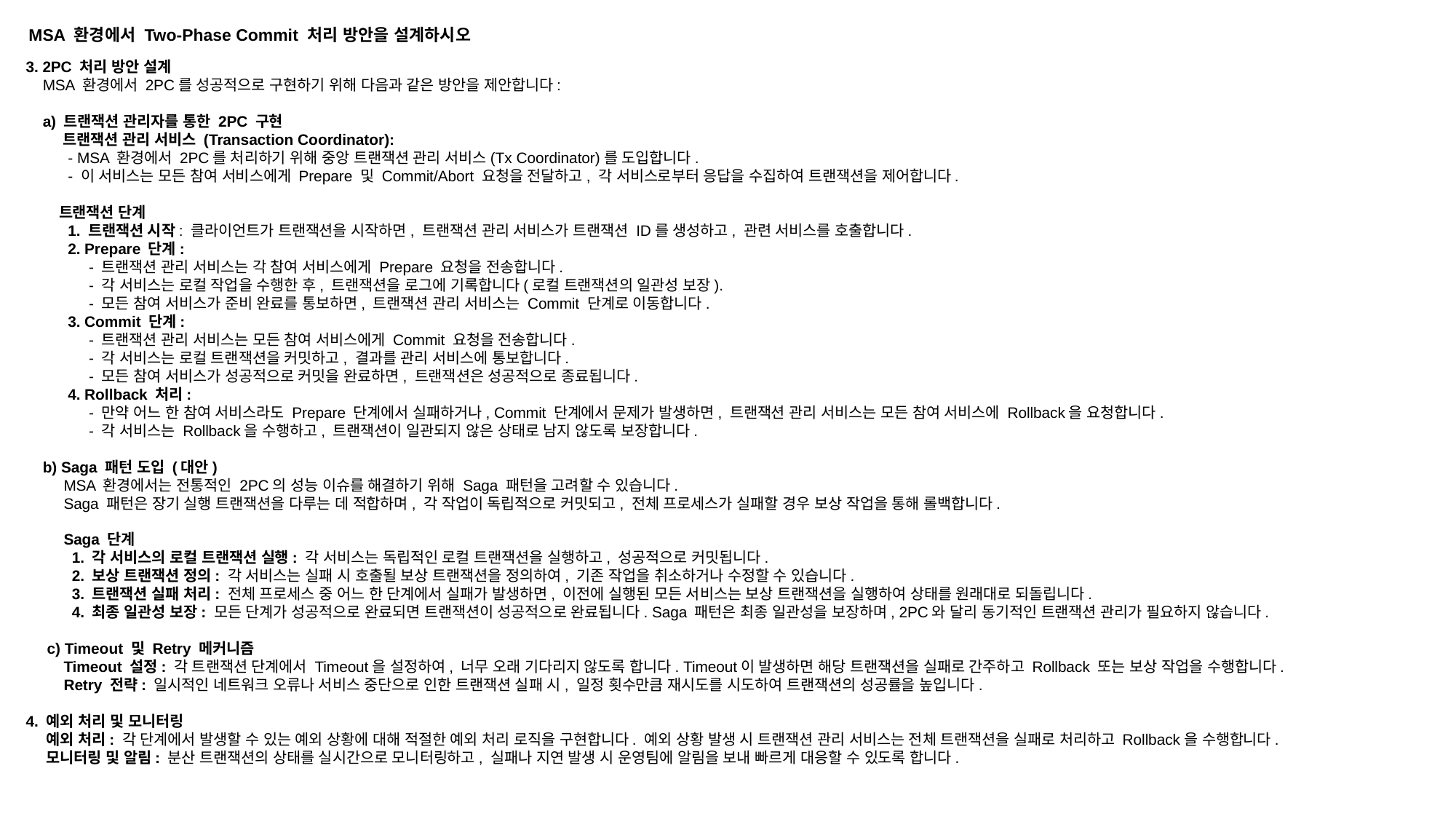

MSA 환경에서 Two-Phase Commit 처리 방안을 설계하시오
3. 2PC 처리 방안 설계
    MSA 환경에서 2PC를 성공적으로 구현하기 위해 다음과 같은 방안을 제안합니다:

    a) 트랜잭션 관리자를 통한 2PC 구현
        트랜잭션 관리 서비스 (Transaction Coordinator):
          - MSA 환경에서 2PC를 처리하기 위해 중앙 트랜잭션 관리 서비스(Tx Coordinator)를 도입합니다.
          - 이 서비스는 모든 참여 서비스에게 Prepare 및 Commit/Abort 요청을 전달하고, 각 서비스로부터 응답을 수집하여 트랜잭션을 제어합니다.

       트랜잭션 단계
          1. 트랜잭션 시작: 클라이언트가 트랜잭션을 시작하면, 트랜잭션 관리 서비스가 트랜잭션 ID를 생성하고, 관련 서비스를 호출합니다.
          2. Prepare 단계:
               - 트랜잭션 관리 서비스는 각 참여 서비스에게 Prepare 요청을 전송합니다.
               - 각 서비스는 로컬 작업을 수행한 후, 트랜잭션을 로그에 기록합니다(로컬 트랜잭션의 일관성 보장).
               - 모든 참여 서비스가 준비 완료를 통보하면, 트랜잭션 관리 서비스는 Commit 단계로 이동합니다.
          3. Commit 단계:
               - 트랜잭션 관리 서비스는 모든 참여 서비스에게 Commit 요청을 전송합니다.
               - 각 서비스는 로컬 트랜잭션을 커밋하고, 결과를 관리 서비스에 통보합니다.
               - 모든 참여 서비스가 성공적으로 커밋을 완료하면, 트랜잭션은 성공적으로 종료됩니다.
          4. Rollback 처리:
               - 만약 어느 한 참여 서비스라도 Prepare 단계에서 실패하거나, Commit 단계에서 문제가 발생하면, 트랜잭션 관리 서비스는 모든 참여 서비스에 Rollback을 요청합니다.
               - 각 서비스는 Rollback을 수행하고, 트랜잭션이 일관되지 않은 상태로 남지 않도록 보장합니다.

    b) Saga 패턴 도입 (대안)
         MSA 환경에서는 전통적인 2PC의 성능 이슈를 해결하기 위해 Saga 패턴을 고려할 수 있습니다.
         Saga 패턴은 장기 실행 트랜잭션을 다루는 데 적합하며, 각 작업이 독립적으로 커밋되고, 전체 프로세스가 실패할 경우 보상 작업을 통해 롤백합니다.

         Saga 단계
           1. 각 서비스의 로컬 트랜잭션 실행: 각 서비스는 독립적인 로컬 트랜잭션을 실행하고, 성공적으로 커밋됩니다.
           2. 보상 트랜잭션 정의: 각 서비스는 실패 시 호출될 보상 트랜잭션을 정의하여, 기존 작업을 취소하거나 수정할 수 있습니다.
           3. 트랜잭션 실패 처리: 전체 프로세스 중 어느 한 단계에서 실패가 발생하면, 이전에 실행된 모든 서비스는 보상 트랜잭션을 실행하여 상태를 원래대로 되돌립니다.
           4. 최종 일관성 보장: 모든 단계가 성공적으로 완료되면 트랜잭션이 성공적으로 완료됩니다. Saga 패턴은 최종 일관성을 보장하며, 2PC와 달리 동기적인 트랜잭션 관리가 필요하지 않습니다.

     c) Timeout 및 Retry 메커니즘
         Timeout 설정: 각 트랜잭션 단계에서 Timeout을 설정하여, 너무 오래 기다리지 않도록 합니다. Timeout이 발생하면 해당 트랜잭션을 실패로 간주하고 Rollback 또는 보상 작업을 수행합니다.
         Retry 전략: 일시적인 네트워크 오류나 서비스 중단으로 인한 트랜잭션 실패 시, 일정 횟수만큼 재시도를 시도하여 트랜잭션의 성공률을 높입니다.

4. 예외 처리 및 모니터링
    예외 처리: 각 단계에서 발생할 수 있는 예외 상황에 대해 적절한 예외 처리 로직을 구현합니다. 예외 상황 발생 시 트랜잭션 관리 서비스는 전체 트랜잭션을 실패로 처리하고 Rollback을 수행합니다.
    모니터링 및 알림: 분산 트랜잭션의 상태를 실시간으로 모니터링하고, 실패나 지연 발생 시 운영팀에 알림을 보내 빠르게 대응할 수 있도록 합니다.